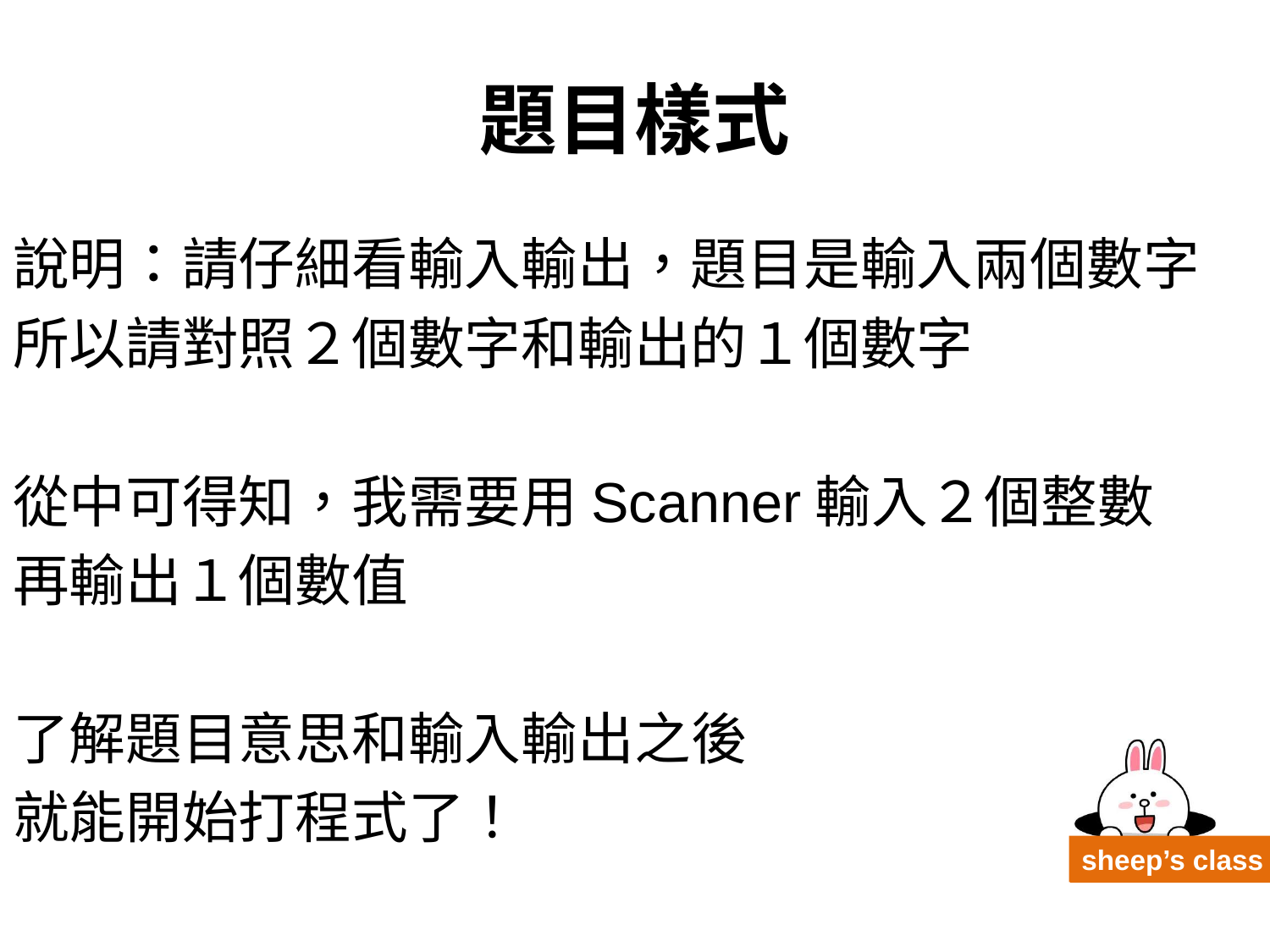

# 題目樣式
說明：請仔細看輸入輸出，題目是輸入兩個數字
所以請對照２個數字和輸出的１個數字

從中可得知，我需要用Scanner輸入２個整數
再輸出１個數值

了解題目意思和輸入輸出之後
就能開始打程式了！